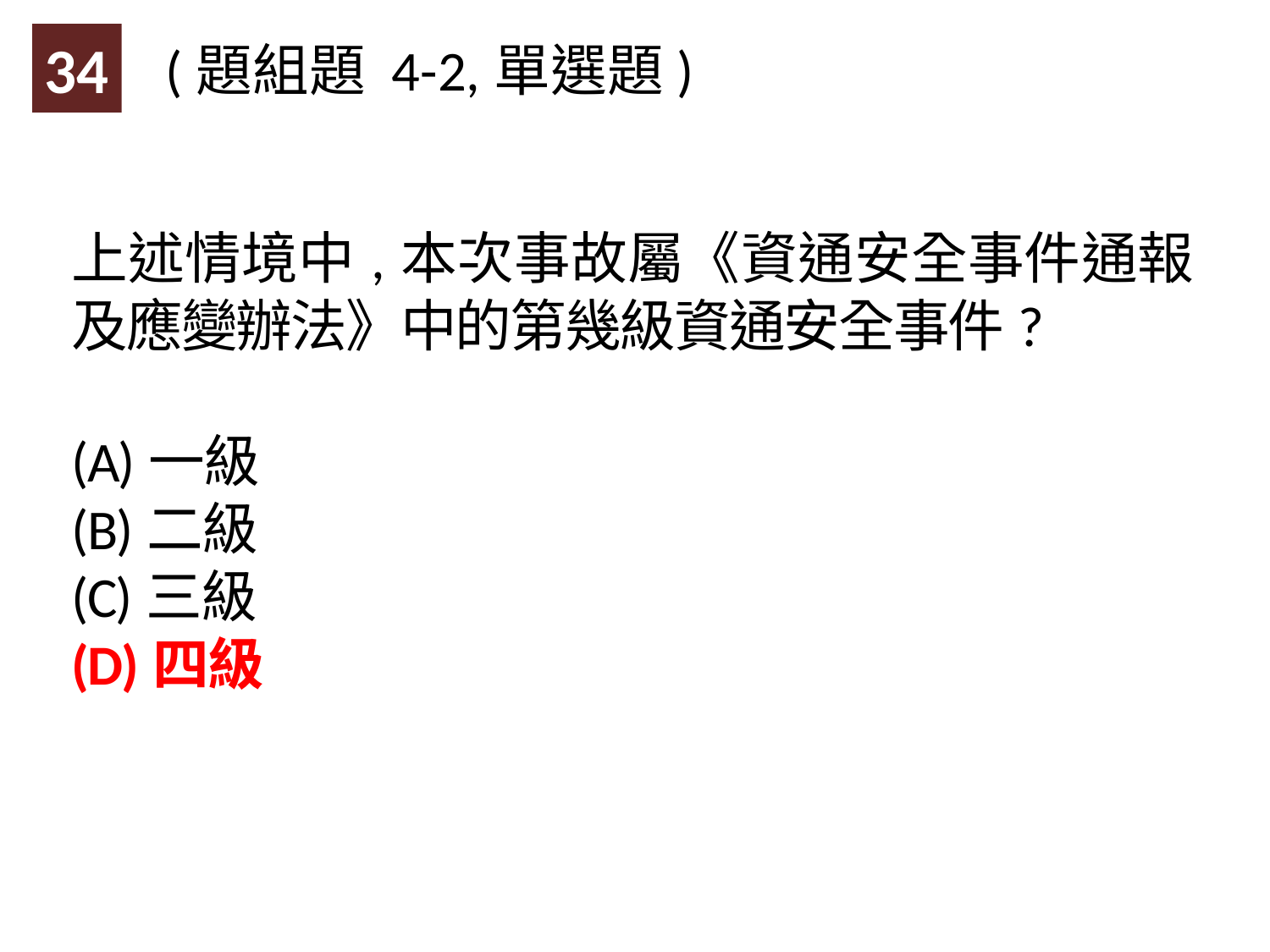

34
(題組題 4-2,單選題)
上述情境中,本次事故屬《資通安全事件通報及應變辦法》中的第幾級資通安全事件?

(A)一級
(B)二級
(C)三級
(D)四級